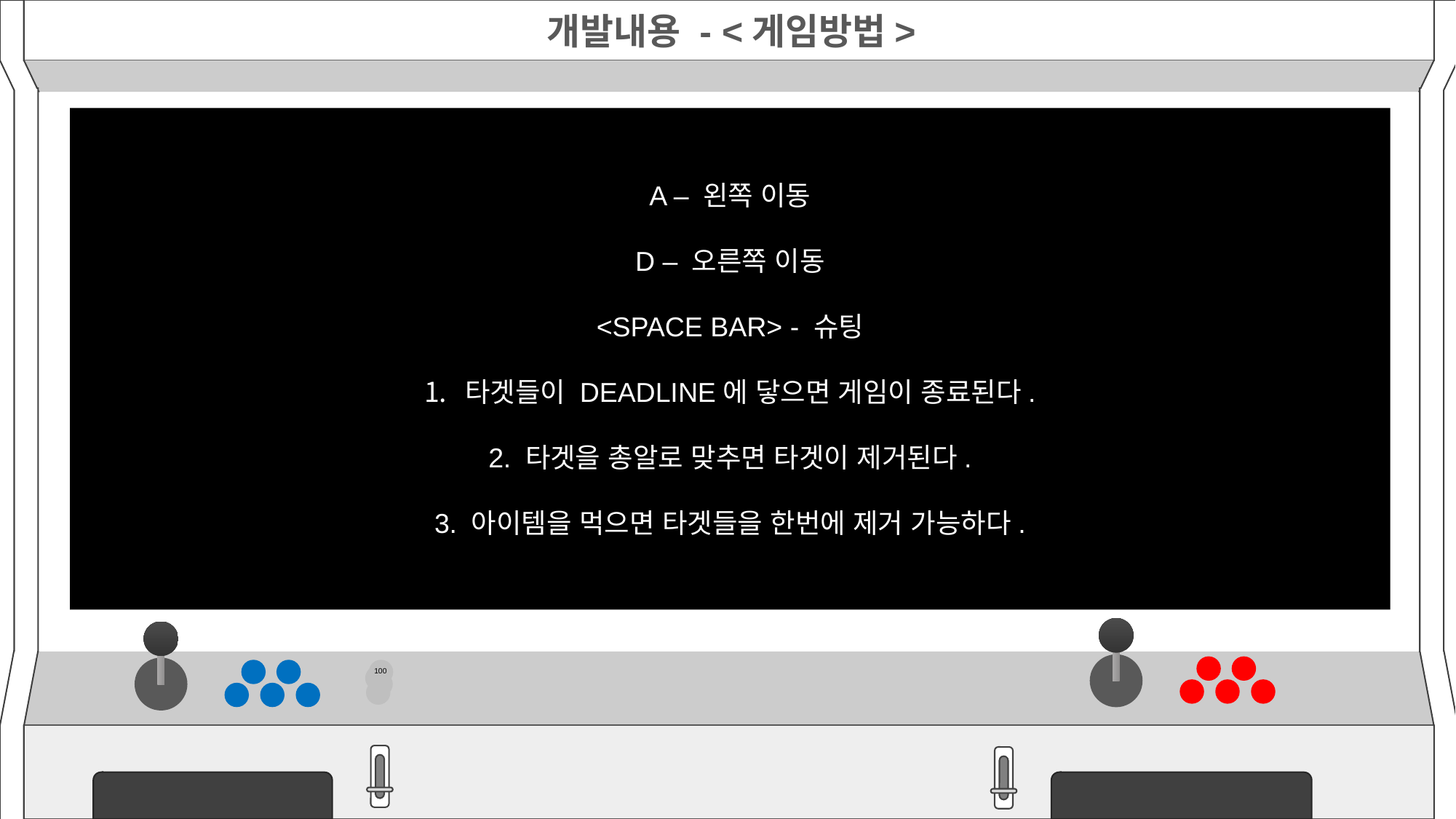

개발내용 - <게임방법>

100

A – 왼쪽 이동

D – 오른쪽 이동

<SPACE BAR> - 슈팅

타겟들이 DEADLINE에 닿으면 게임이 종료된다.

2. 타겟을 총알로 맞추면 타겟이 제거된다.

3. 아이템을 먹으면 타겟들을 한번에 제거 가능하다.